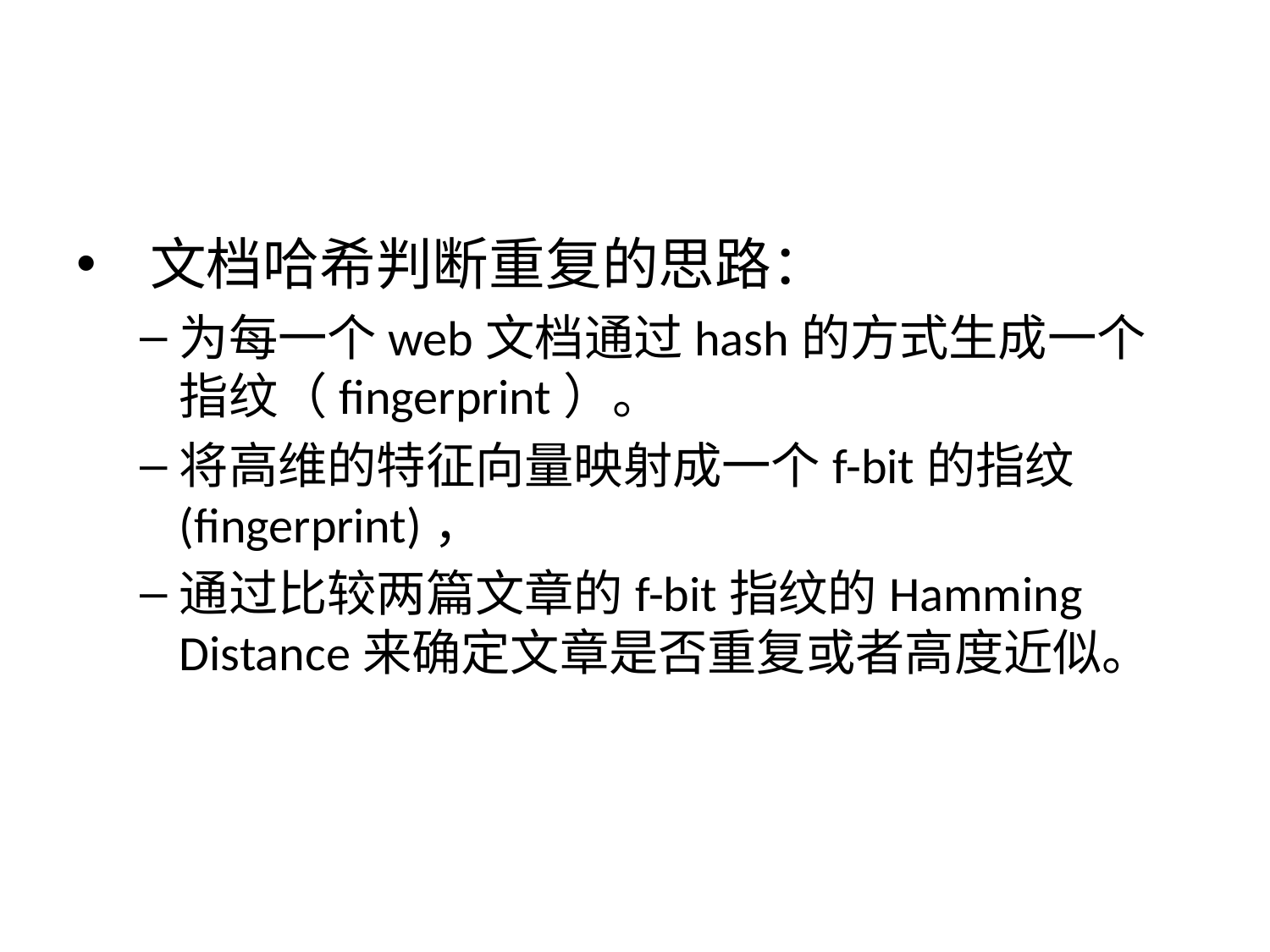

#
 文档哈希判断重复的思路：
为每一个web文档通过hash的方式生成一个指纹（fingerprint）。
将高维的特征向量映射成一个f-bit的指纹(fingerprint)，
通过比较两篇文章的f-bit指纹的Hamming Distance来确定文章是否重复或者高度近似。